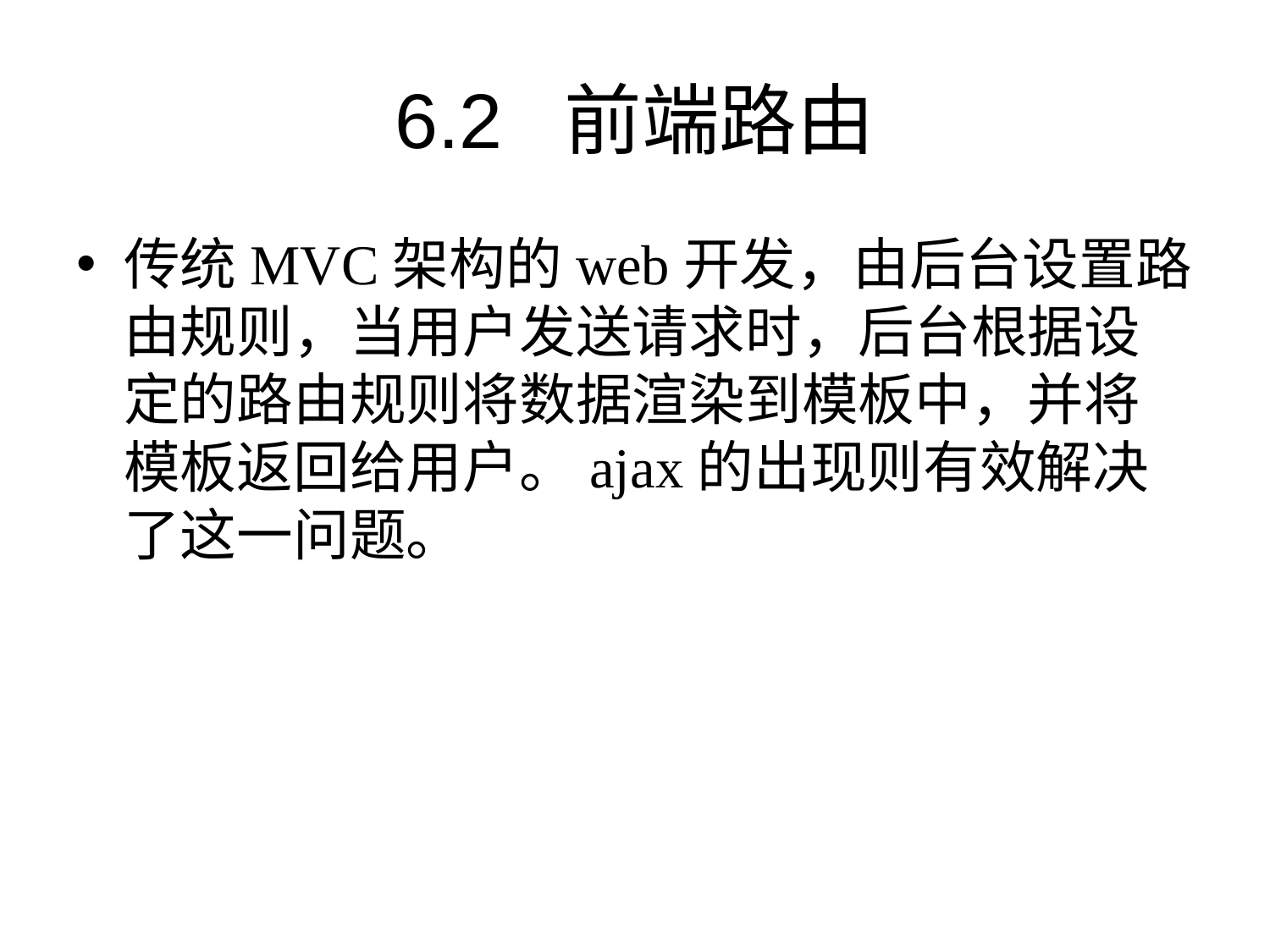

# 6.2  前端路由
传统MVC架构的web开发，由后台设置路由规则，当用户发送请求时，后台根据设定的路由规则将数据渲染到模板中，并将模板返回给用户。ajax的出现则有效解决了这一问题。